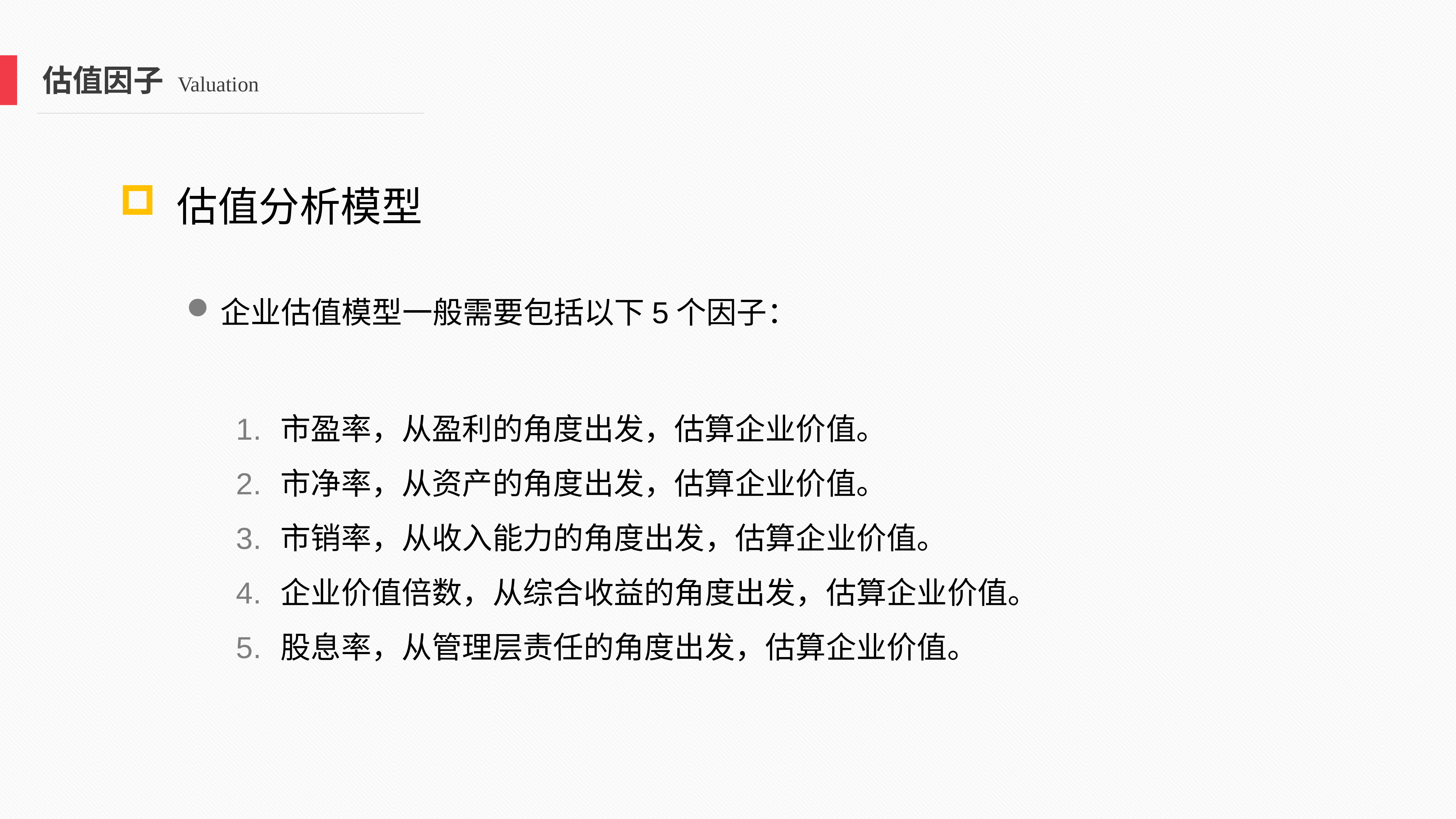

估值因子 Valuation
 估值分析模型
企业估值模型一般需要包括以下5个因子：
市盈率，从盈利的角度出发，估算企业价值。
市净率，从资产的角度出发，估算企业价值。
市销率，从收入能力的角度出发，估算企业价值。
企业价值倍数，从综合收益的角度出发，估算企业价值。
股息率，从管理层责任的角度出发，估算企业价值。